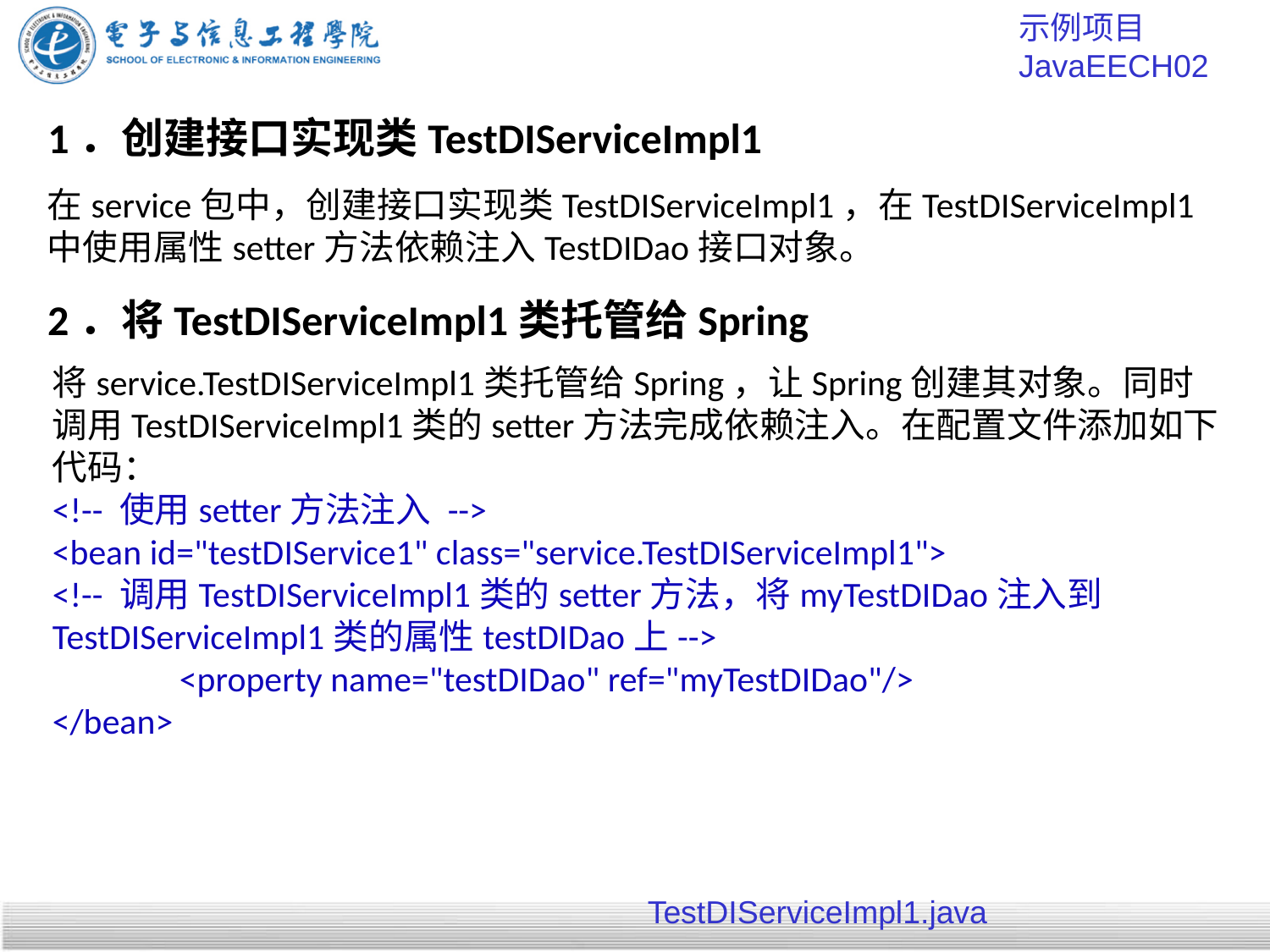

示例项目 JavaEECH02
# 1．创建接口实现类TestDIServiceImpl1
在service包中，创建接口实现类TestDIServiceImpl1，在TestDIServiceImpl1中使用属性setter方法依赖注入TestDIDao接口对象。
2．将TestDIServiceImpl1类托管给Spring
将service.TestDIServiceImpl1类托管给Spring，让Spring创建其对象。同时调用TestDIServiceImpl1类的setter方法完成依赖注入。在配置文件添加如下代码：
<!-- 使用setter方法注入 -->
<bean id="testDIService1" class="service.TestDIServiceImpl1">
<!-- 调用TestDIServiceImpl1类的setter方法，将myTestDIDao注入到 TestDIServiceImpl1类的属性testDIDao上-->
	<property name="testDIDao" ref="myTestDIDao"/>
</bean>
TestDIServiceImpl1.java